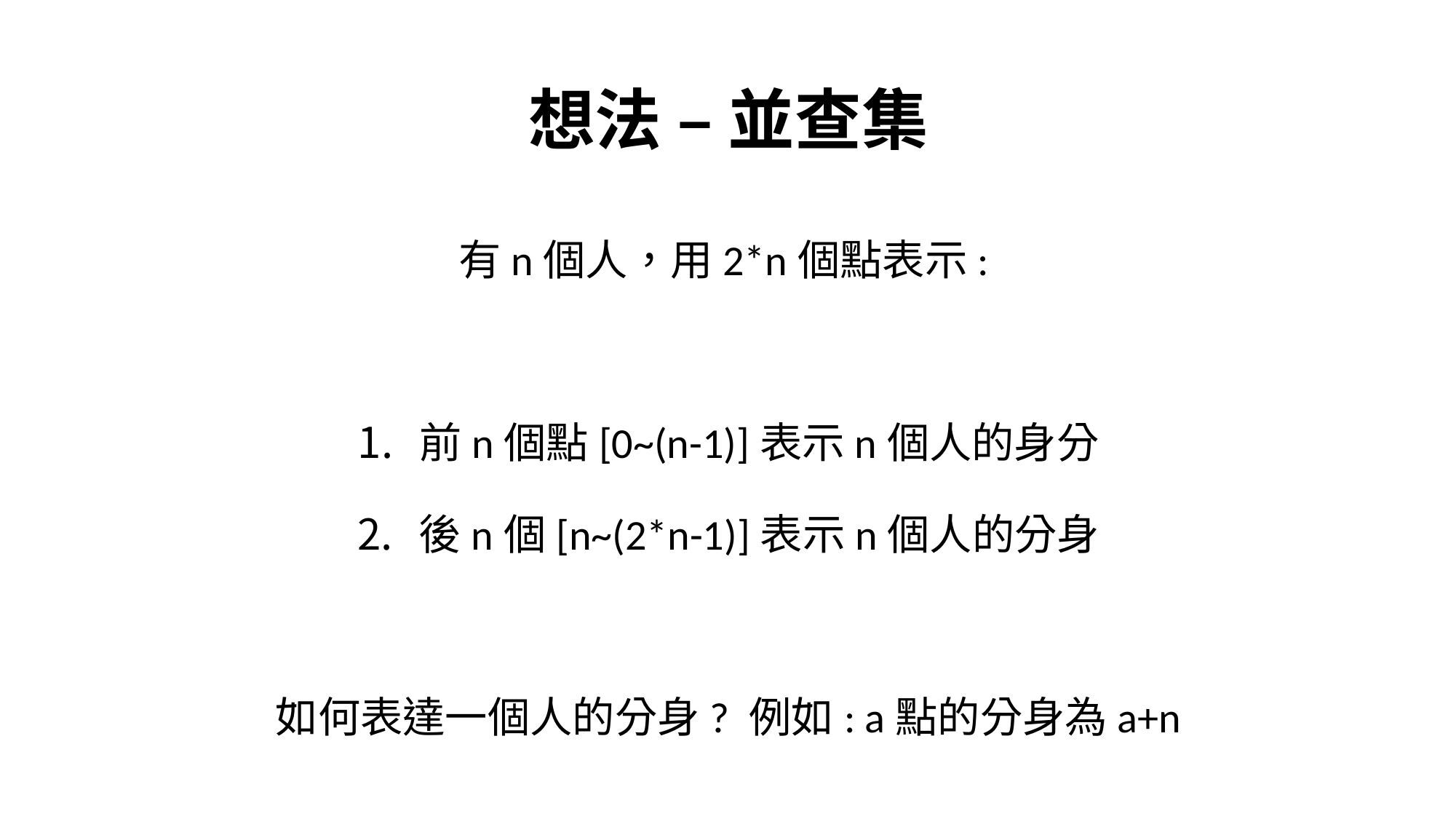

# 想法 – 並查集
有n個人，用2*n個點表示:

前n個點[0~(n-1)]表示n個人的身分
後n個[n~(2*n-1)]表示n個人的分身

如何表達一個人的分身? 例如: a點的分身為a+n